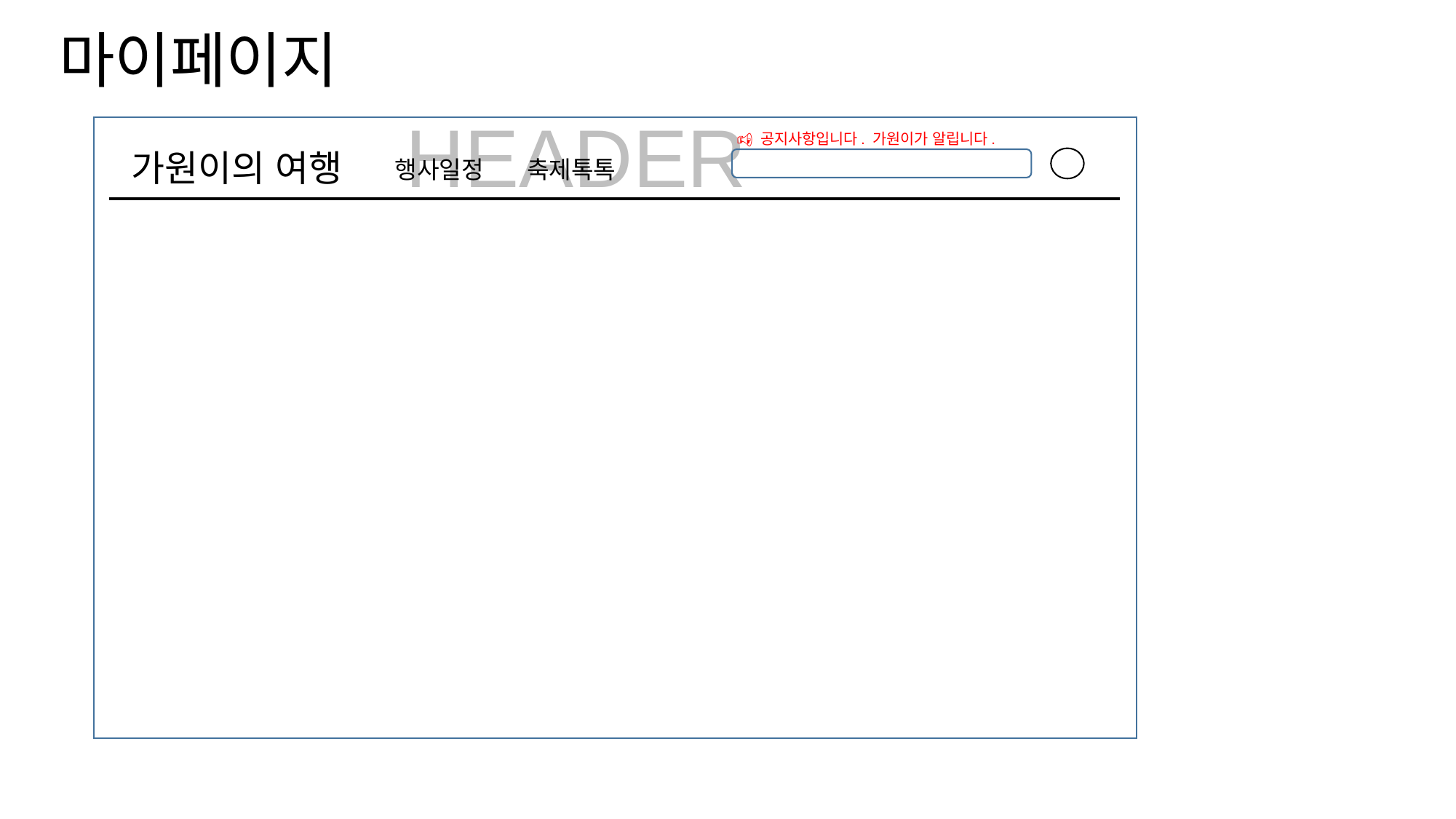

마이페이지
HEADER

📢 공지사항입니다. 가원이가 알립니다.
가원이의 여행

행사일정
축제톡톡